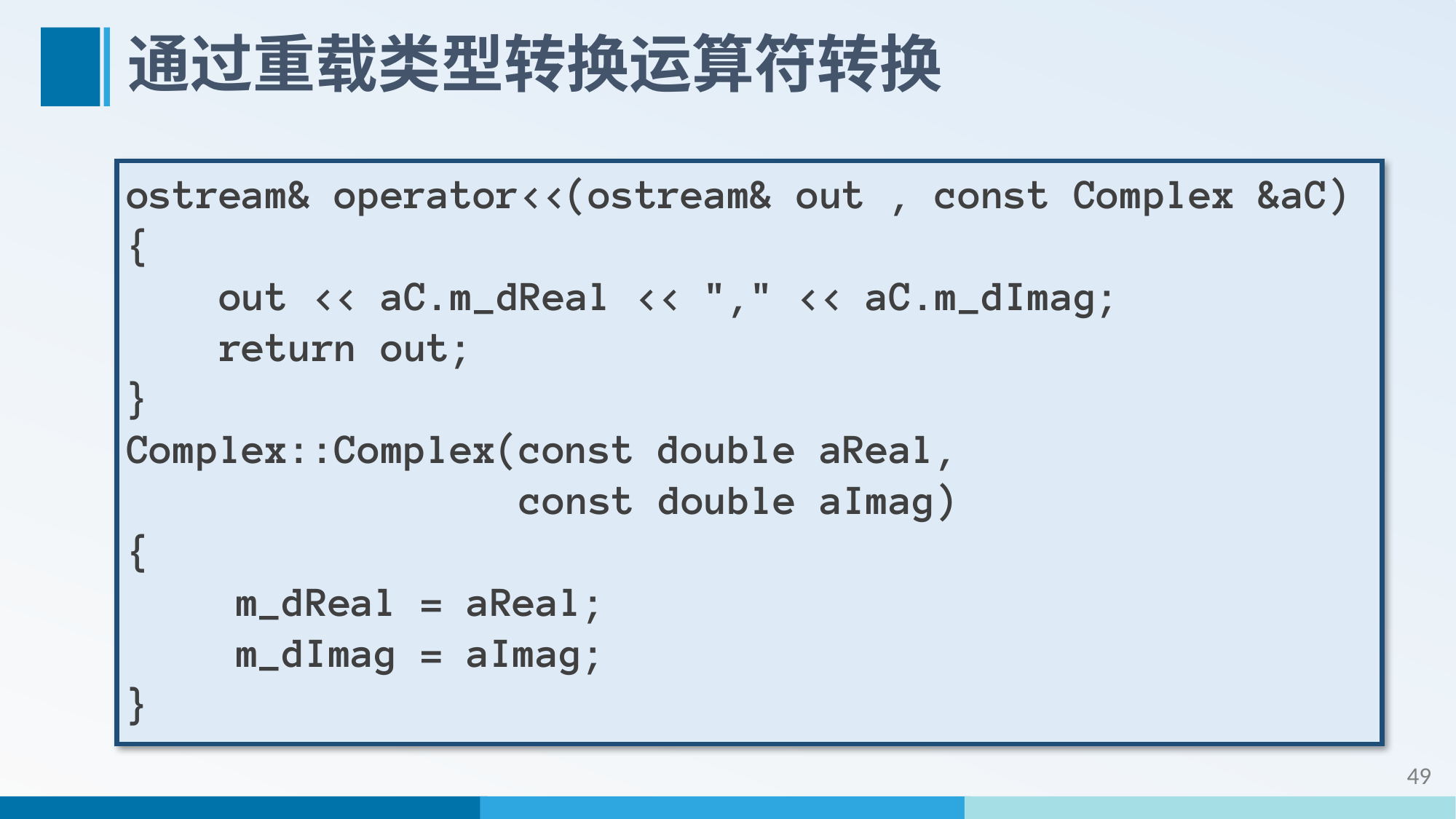

# 通过重载类型转换运算符转换
ostream& operator<<(ostream& out , const Complex &aC)
{
    out << aC.m_dReal << "," << aC.m_dImag;
    return out;
}
Complex::Complex(const double aReal,
                 const double aImag)
{
	m_dReal = aReal;
	m_dImag = aImag;
}